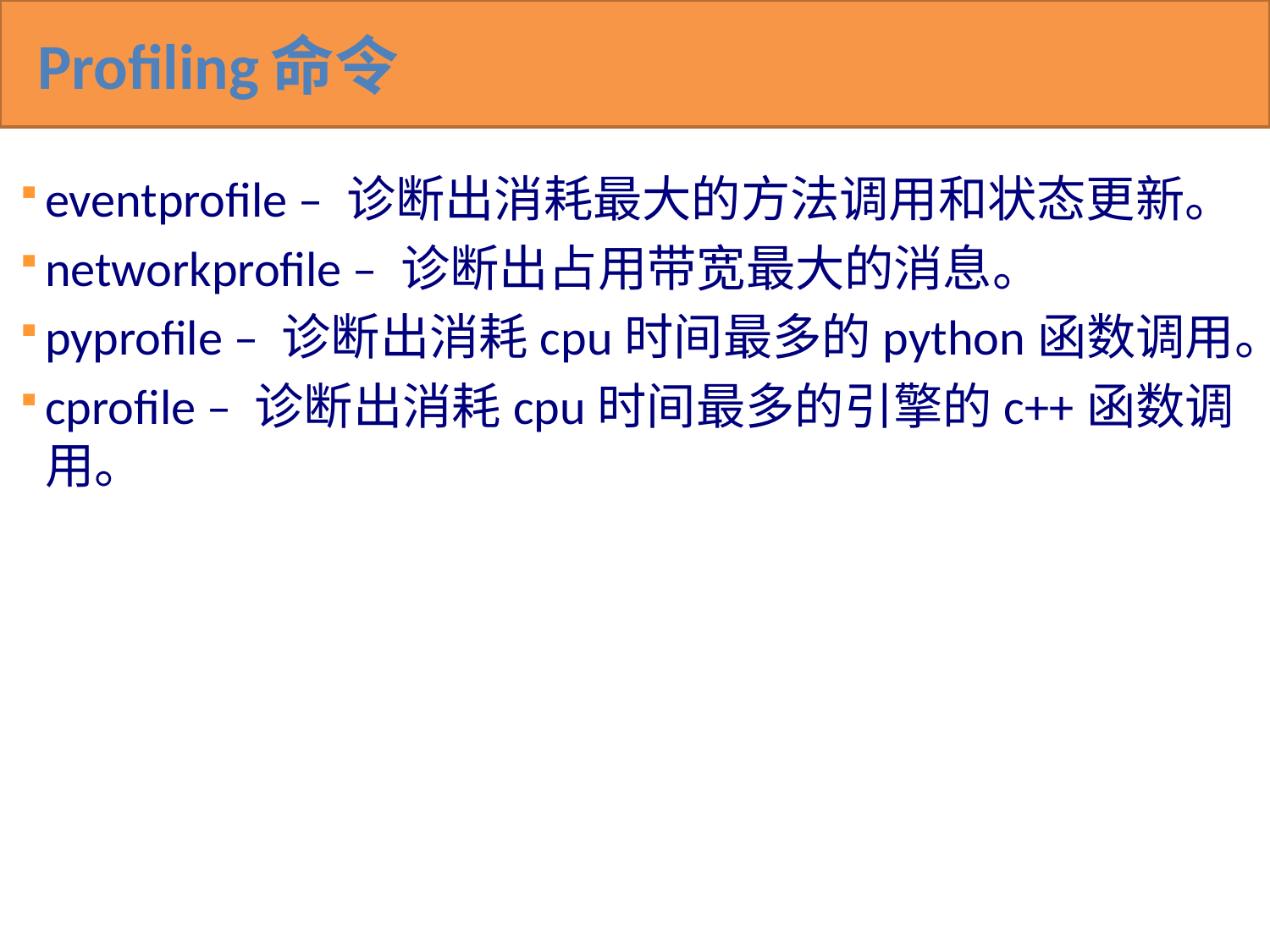

# Profiling命令
eventprofile – 诊断出消耗最大的方法调用和状态更新。
networkprofile – 诊断出占用带宽最大的消息。
pyprofile – 诊断出消耗cpu时间最多的python函数调用。
cprofile – 诊断出消耗cpu时间最多的引擎的c++函数调用。